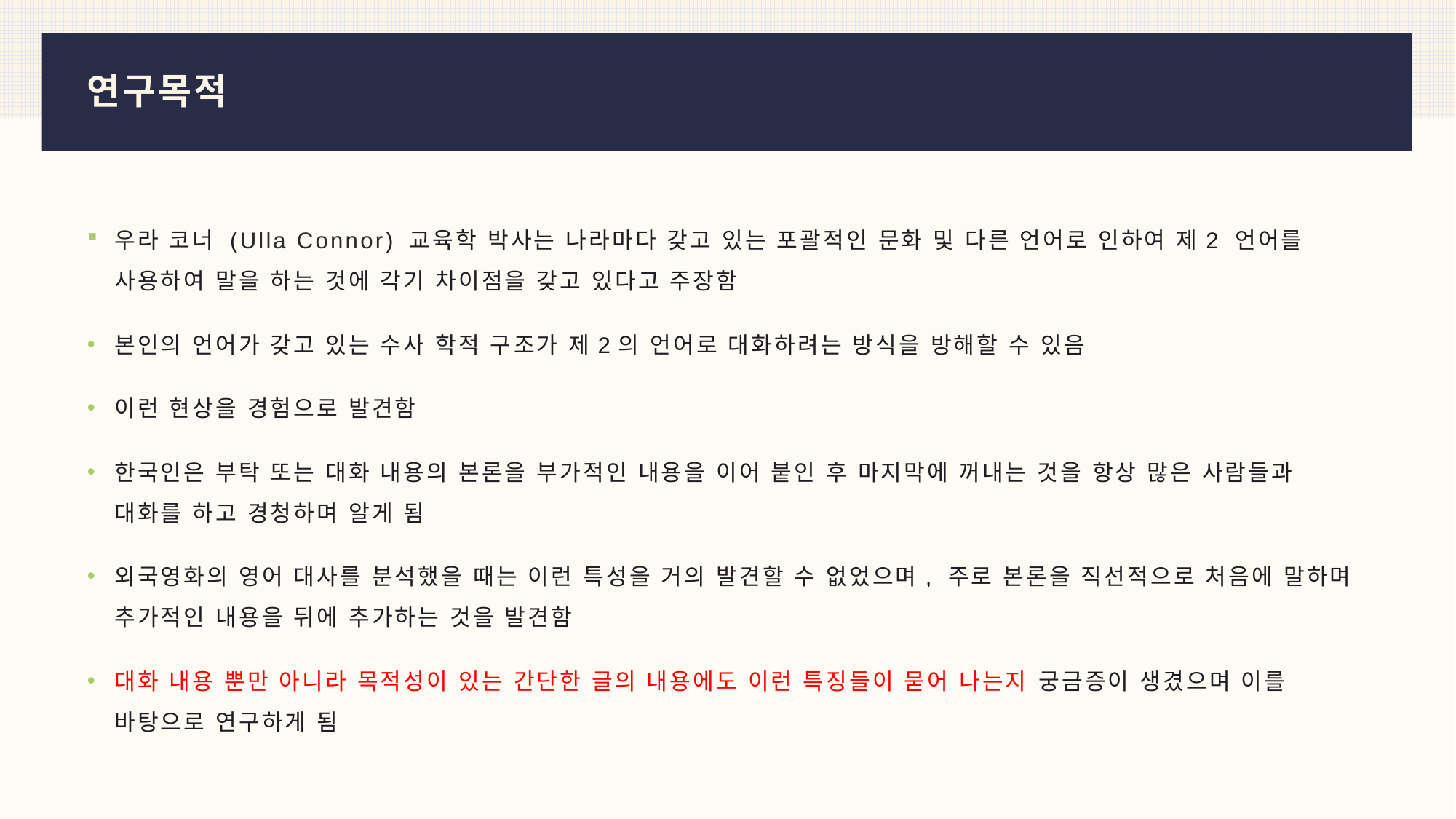

# 연구목적
우라 코너 (Ulla Connor) 교육학 박사는 나라마다 갖고 있는 포괄적인 문화 및 다른 언어로 인하여 제2 언어를 사용하여 말을 하는 것에 각기 차이점을 갖고 있다고 주장함
본인의 언어가 갖고 있는 수사 학적 구조가 제2의 언어로 대화하려는 방식을 방해할 수 있음
이런 현상을 경험으로 발견함
한국인은 부탁 또는 대화 내용의 본론을 부가적인 내용을 이어 붙인 후 마지막에 꺼내는 것을 항상 많은 사람들과 대화를 하고 경청하며 알게 됨
외국영화의 영어 대사를 분석했을 때는 이런 특성을 거의 발견할 수 없었으며, 주로 본론을 직선적으로 처음에 말하며 추가적인 내용을 뒤에 추가하는 것을 발견함
대화 내용 뿐만 아니라 목적성이 있는 간단한 글의 내용에도 이런 특징들이 묻어 나는지 궁금증이 생겼으며 이를 바탕으로 연구하게 됨